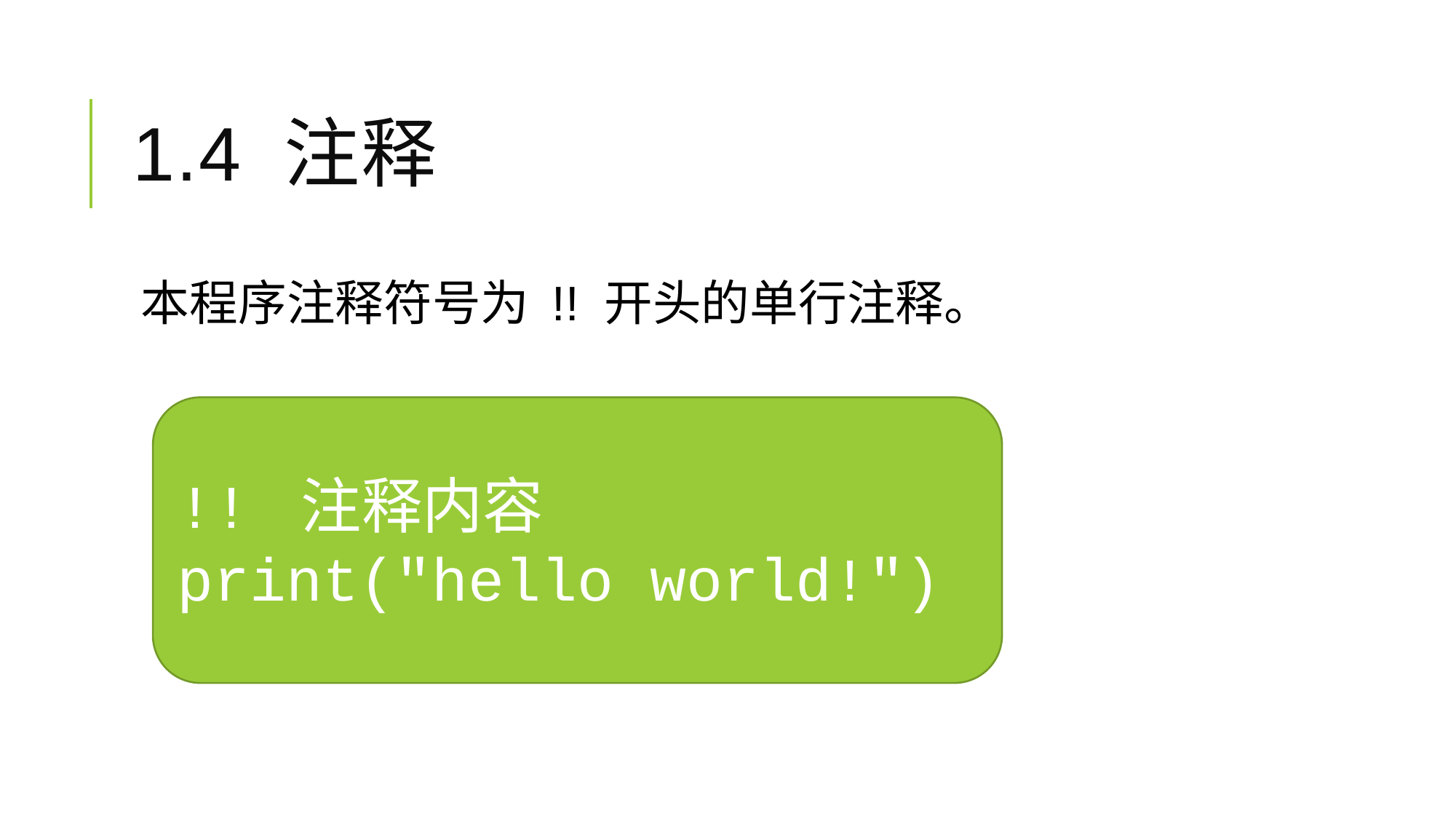

# 1.4 注释
本程序注释符号为 !! 开头的单行注释。

!! 注释内容
print("hello world!")